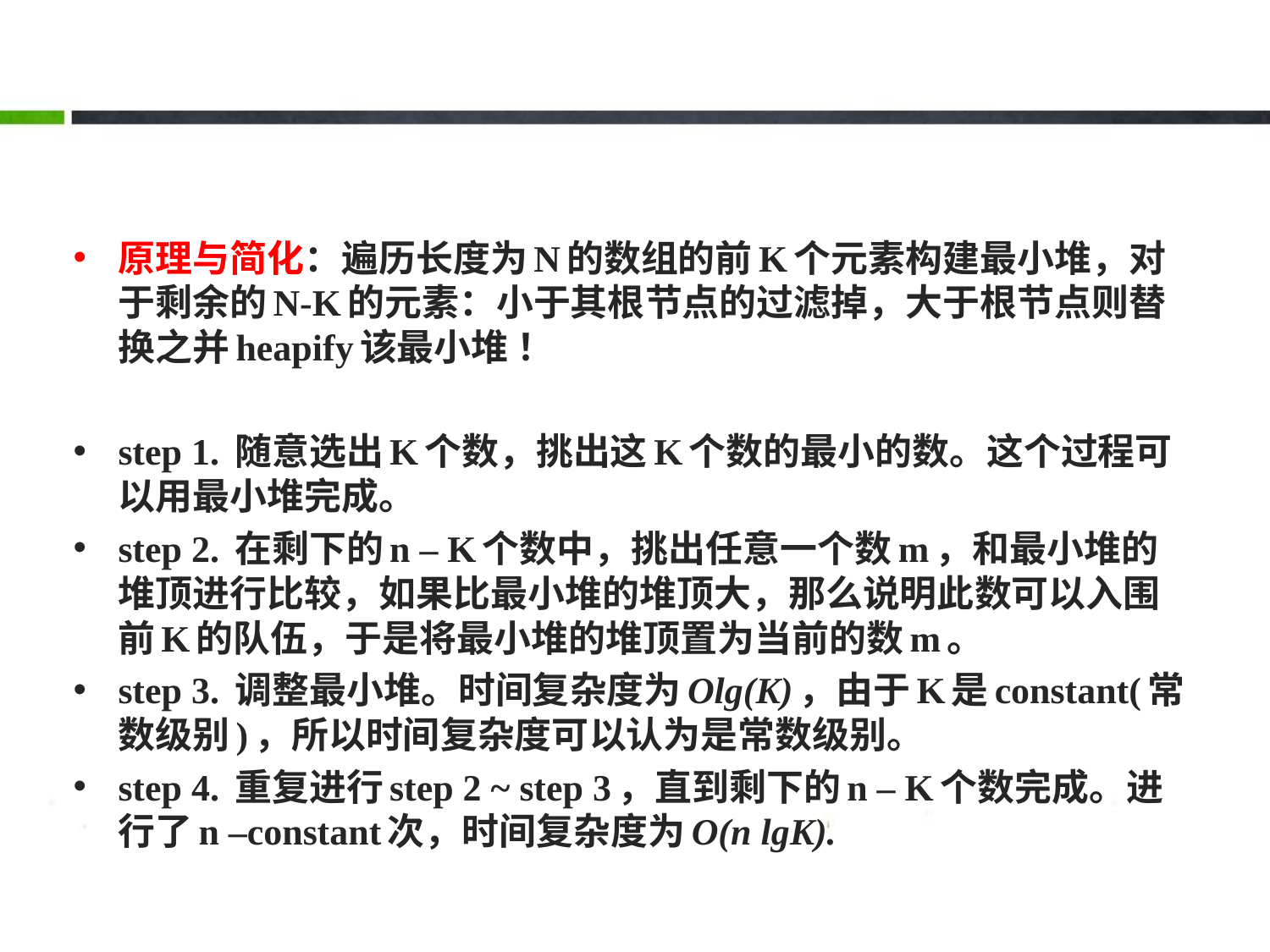

#

原理与简化：遍历长度为N的数组的前K个元素构建最小堆，对于剩余的N-K的元素：小于其根节点的过滤掉，大于根节点则替换之并heapify该最小堆 ！

step 1. 随意选出K个数，挑出这K个数的最小的数。这个过程可以用最小堆完成。
step 2. 在剩下的n – K个数中，挑出任意一个数m，和最小堆的堆顶进行比较，如果比最小堆的堆顶大，那么说明此数可以入围前K的队伍，于是将最小堆的堆顶置为当前的数m。
step 3. 调整最小堆。时间复杂度为Olg(K)，由于K是constant(常数级别)，所以时间复杂度可以认为是常数级别。
step 4. 重复进行step 2 ~ step 3，直到剩下的n – K个数完成。进行了n –constant次，时间复杂度为O(n lgK).